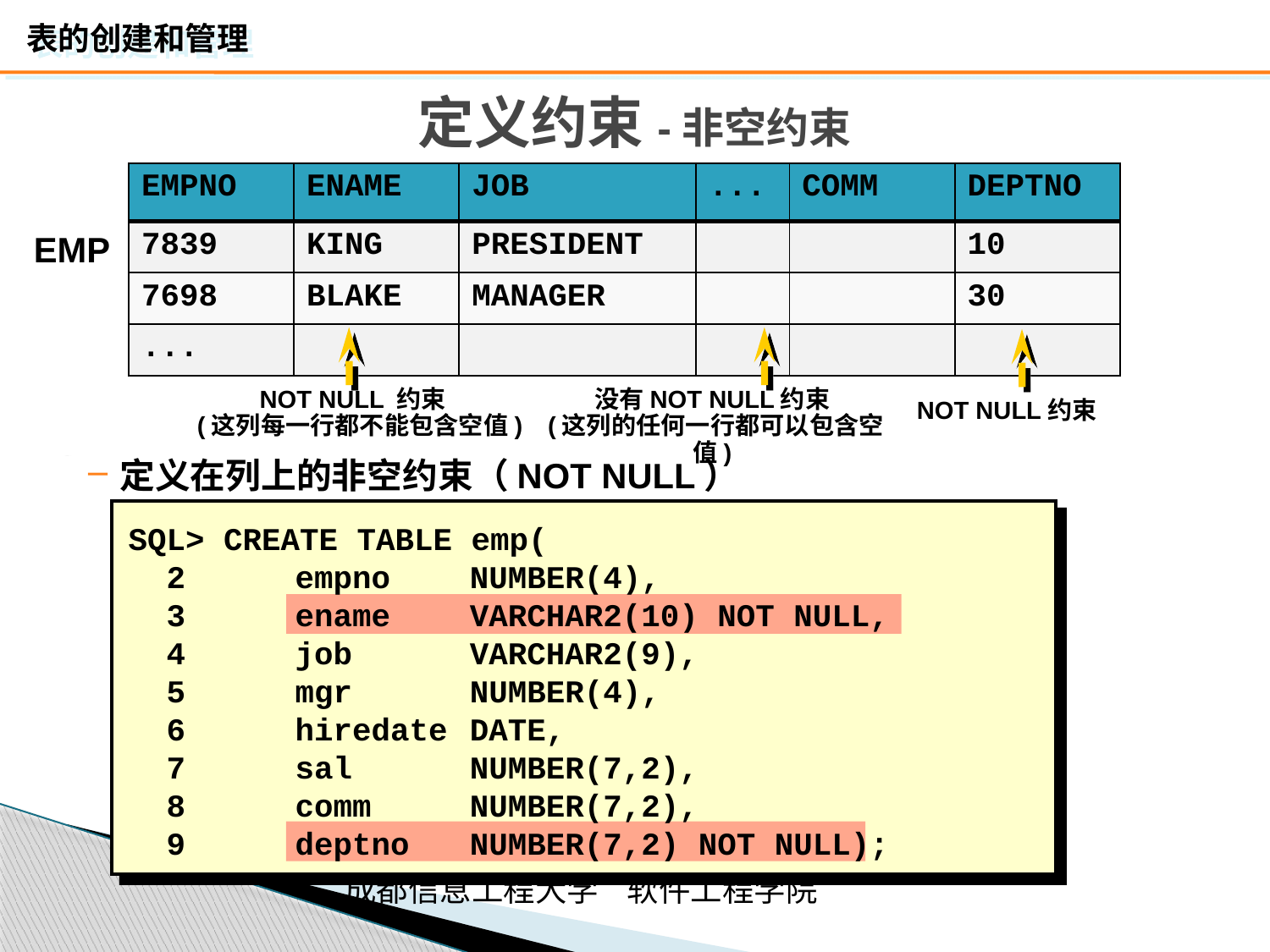

# 定义约束-非空约束
| EMPNO | ENAME | JOB | ... | COMM | DEPTNO |
| --- | --- | --- | --- | --- | --- |
| 7839 | KING | PRESIDENT |  |  | 10 |
| 7698 | BLAKE | MANAGER |  |  | 30 |
| ... |  |  |  |  |  |
EMP

NOT NULL 约束
  (这列每一行都不能包含空值)

没有NOT NULL约束
 (这列的任何一行都可以包含空值)
NOT NULL约束
定义在列上的非空约束（NOT NULL）

 EMPNO 	ENAME 	JOB		 ...  COMM  DEPTNO

  7839	KING	PRESIDENT		      10
  7698	BLAKE	MANAGER		      30
  7782	CLARK	MANAGER		      10
  7566	JONES	MANAGER		      20
  ...

SQL> CREATE TABLE emp(
  2  	empno 	NUMBER(4),
  3	ename	VARCHAR2(10) NOT NULL,
  4	job	VARCHAR2(9),
  5	mgr	NUMBER(4),
  6	hiredate	DATE,
  7	sal	NUMBER(7,2),
  8 	comm	NUMBER(7,2),
  9	deptno	NUMBER(7,2) NOT NULL);